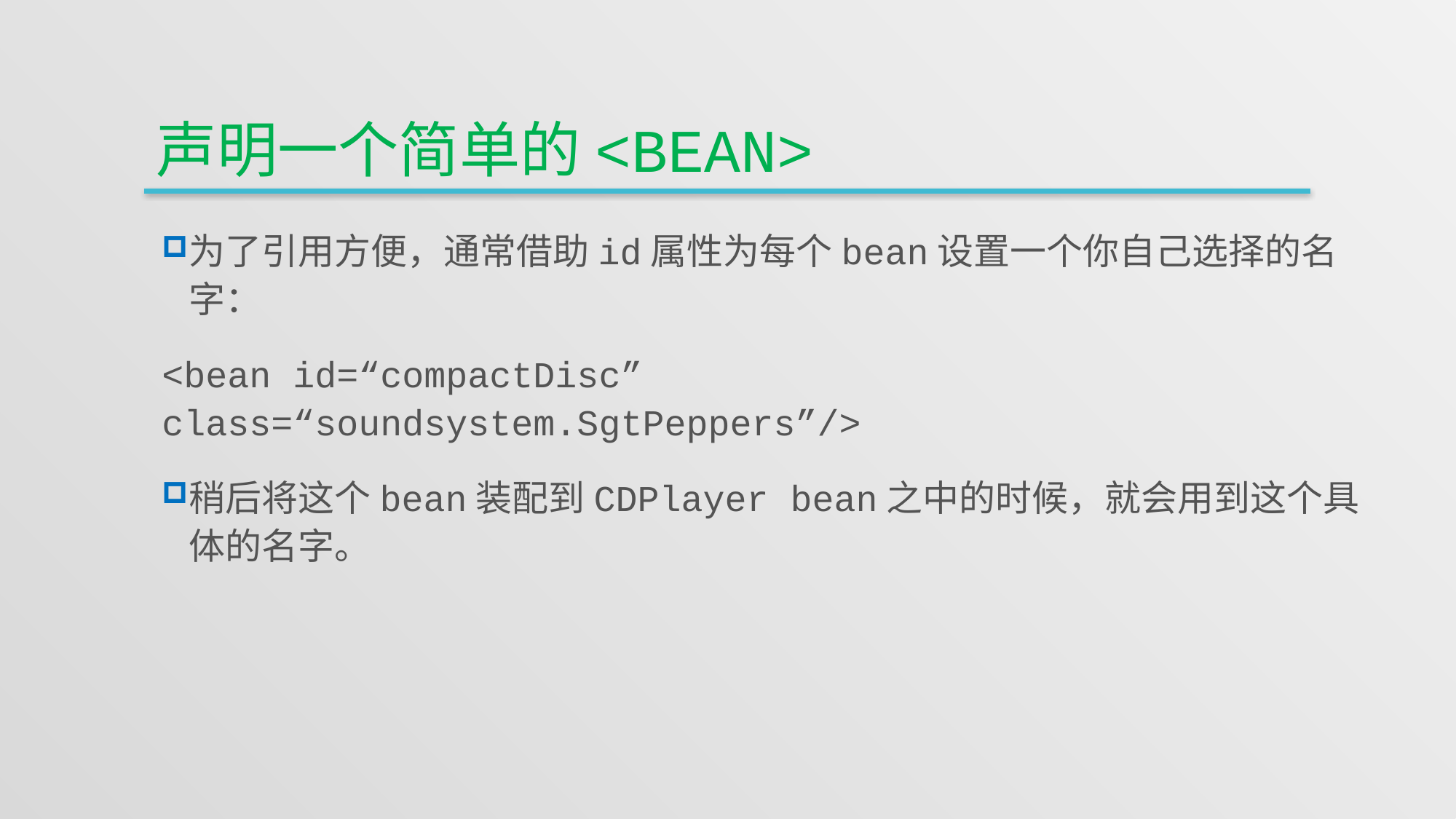

# 声明一个简单的<bean>
为了引用方便，通常借助id属性为每个bean设置一个你自己选择的名字：
<bean id=“compactDisc” class=“soundsystem.SgtPeppers”/>
稍后将这个bean装配到CDPlayer bean之中的时候，就会用到这个具体的名字。